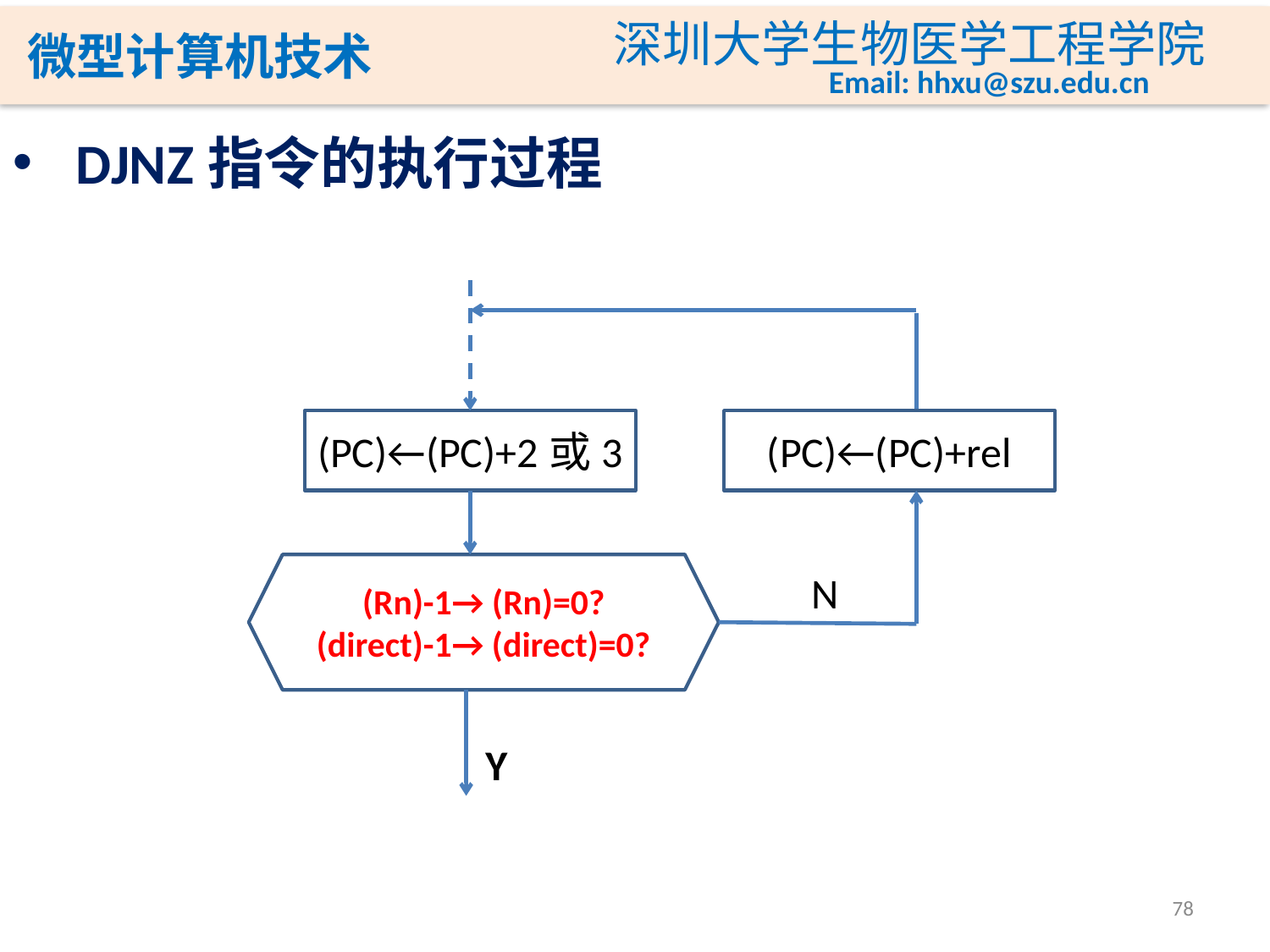

DJNZ指令的执行过程
(PC)←(PC)+2或3
(PC)←(PC)+rel
(Rn)-1→ (Rn)=0?
(direct)-1→ (direct)=0?
N
Y
78